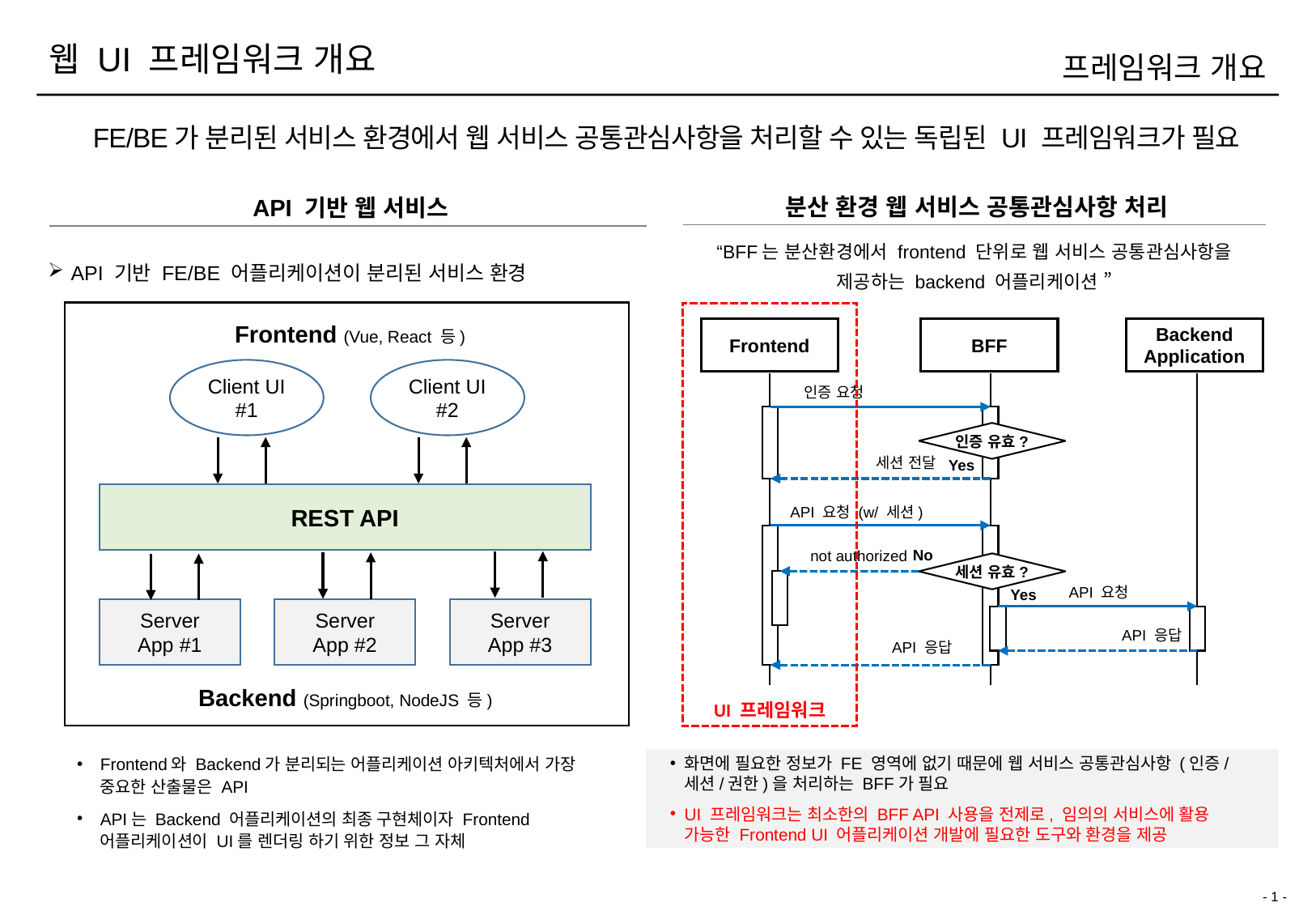

# 웹 UI 프레임워크 개요
프레임워크 개요
FE/BE가 분리된 서비스 환경에서 웹 서비스 공통관심사항을 처리할 수 있는 독립된 UI 프레임워크가 필요
분산 환경 웹 서비스 공통관심사항 처리
API 기반 웹 서비스
“BFF는 분산환경에서 frontend 단위로 웹 서비스 공통관심사항을 제공하는 backend 어플리케이션 ”
API 기반 FE/BE 어플리케이션이 분리된 서비스 환경

UI 프레임워크
Frontend (Vue, React 등)
Frontend
BFF
Backend
Application
Client UI #1
Client UI #2
인증 요청

인증 유효?
세션 전달
Yes
REST API
API 요청 (w/ 세션)

No
not authorized
세션 유효?

API 요청
Yes
Server
App #2
Server
App #3
Server
App #1

API 응답
API 응답
Backend (Springboot, NodeJS 등)
Frontend와 Backend가 분리되는 어플리케이션 아키텍처에서 가장 중요한 산출물은 API
API는 Backend 어플리케이션의 최종 구현체이자 Frontend 어플리케이션이 UI를 렌더링 하기 위한 정보 그 자체
화면에 필요한 정보가 FE 영역에 없기 때문에 웹 서비스 공통관심사항 (인증/세션/권한)을 처리하는 BFF가 필요
UI 프레임워크는 최소한의 BFF API 사용을 전제로, 임의의 서비스에 활용 가능한 Frontend UI 어플리케이션 개발에 필요한 도구와 환경을 제공